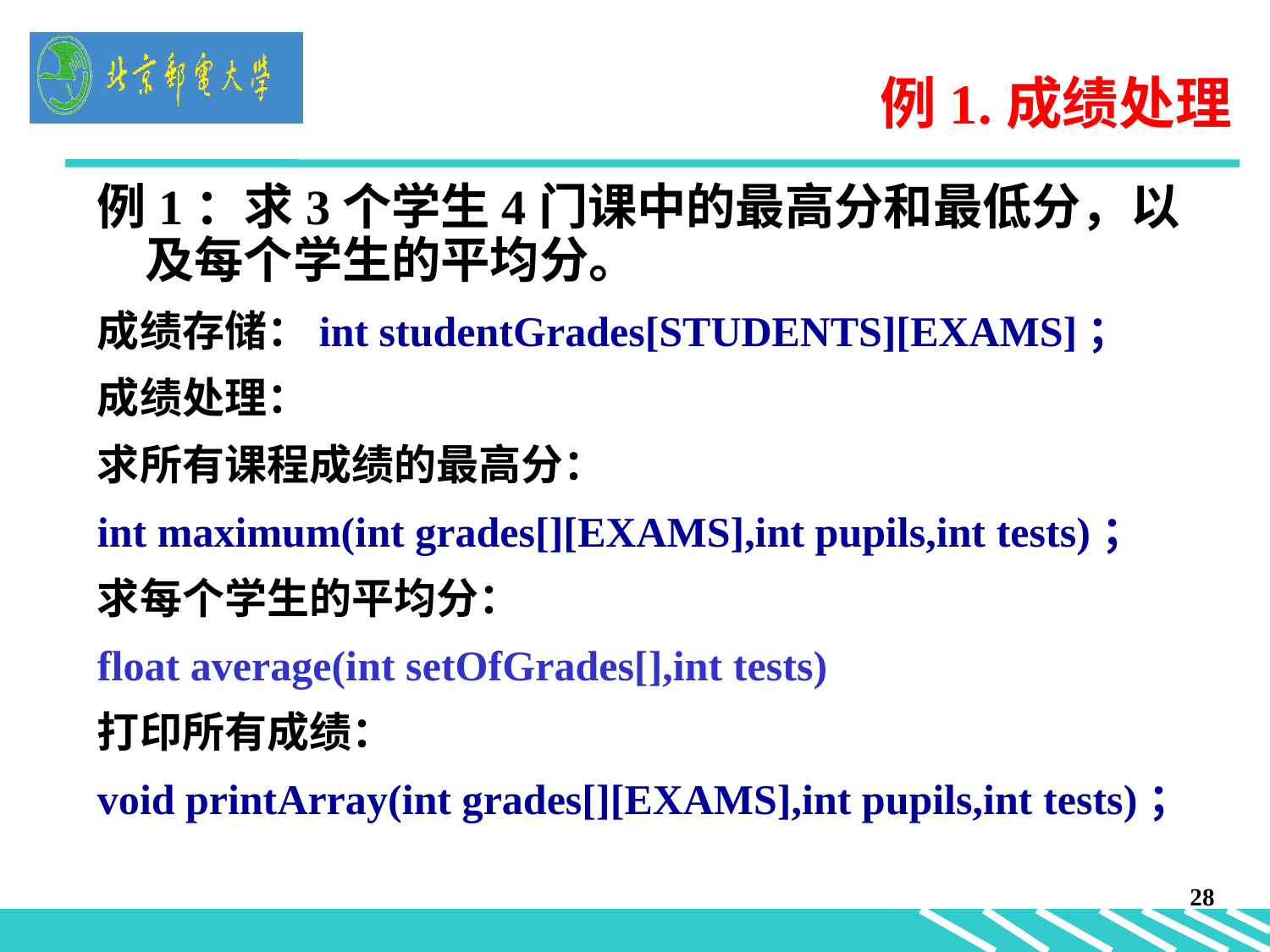

例1.成绩处理
例1：求3个学生4门课中的最高分和最低分，以及每个学生的平均分。
成绩存储：int studentGrades[STUDENTS][EXAMS]；
成绩处理：
求所有课程成绩的最高分：
int maximum(int grades[][EXAMS],int pupils,int tests)；
求每个学生的平均分：
float average(int setOfGrades[],int tests)
打印所有成绩：
void printArray(int grades[][EXAMS],int pupils,int tests)；
28